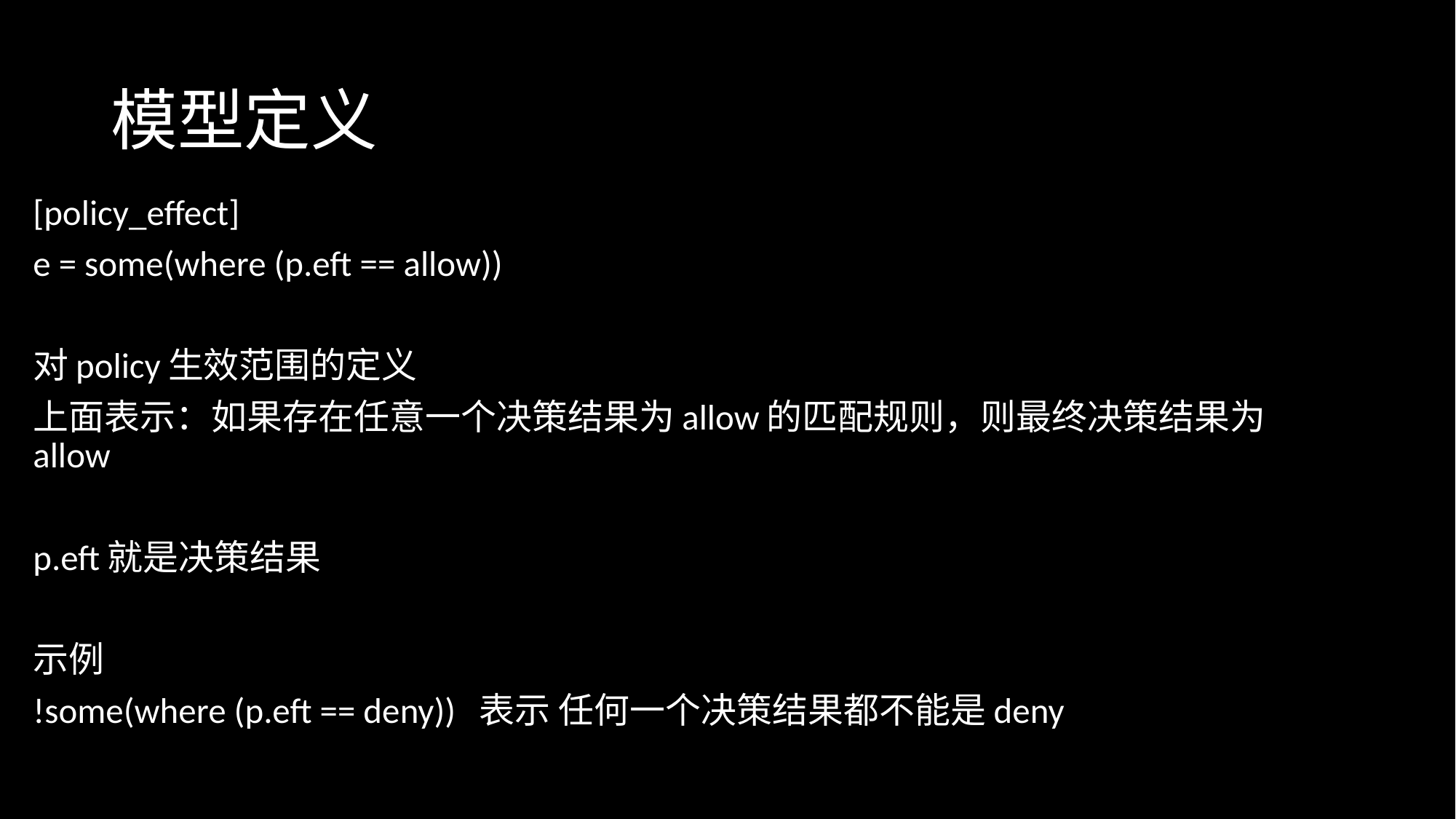

# 模型定义
[policy_effect]
e = some(where (p.eft == allow))

对policy生效范围的定义
上面表示：如果存在任意一个决策结果为allow的匹配规则，则最终决策结果为allow

p.eft就是决策结果

示例
!some(where (p.eft == deny))  表示 任何一个决策结果都不能是deny